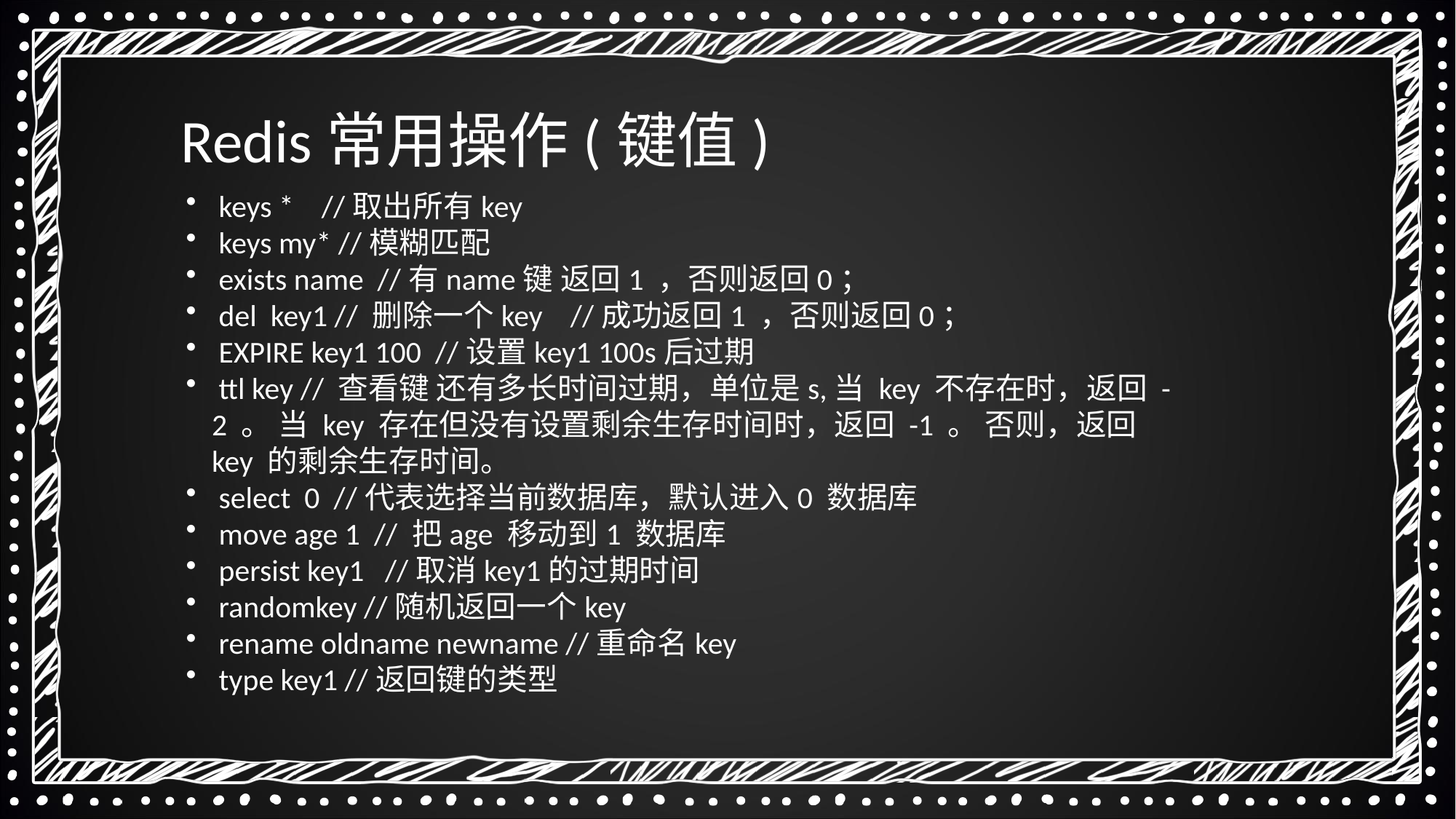

Redis常用操作(键值)
 keys *    //取出所有key
 keys my* //模糊匹配
 exists name  //有name键 返回1 ，否则返回0；
 del  key1 // 删除一个key    //成功返回1 ，否则返回0；
 EXPIRE key1 100  //设置key1 100s后过期
 ttl key // 查看键 还有多长时间过期，单位是s,当 key 不存在时，返回 -2 。 当 key 存在但没有设置剩余生存时间时，返回 -1 。 否则，返回 key 的剩余生存时间。
 select  0  //代表选择当前数据库，默认进入0 数据库
 move age 1  // 把age 移动到1 数据库
 persist key1   //取消key1的过期时间
 randomkey //随机返回一个key
 rename oldname newname //重命名key
 type key1 //返回键的类型